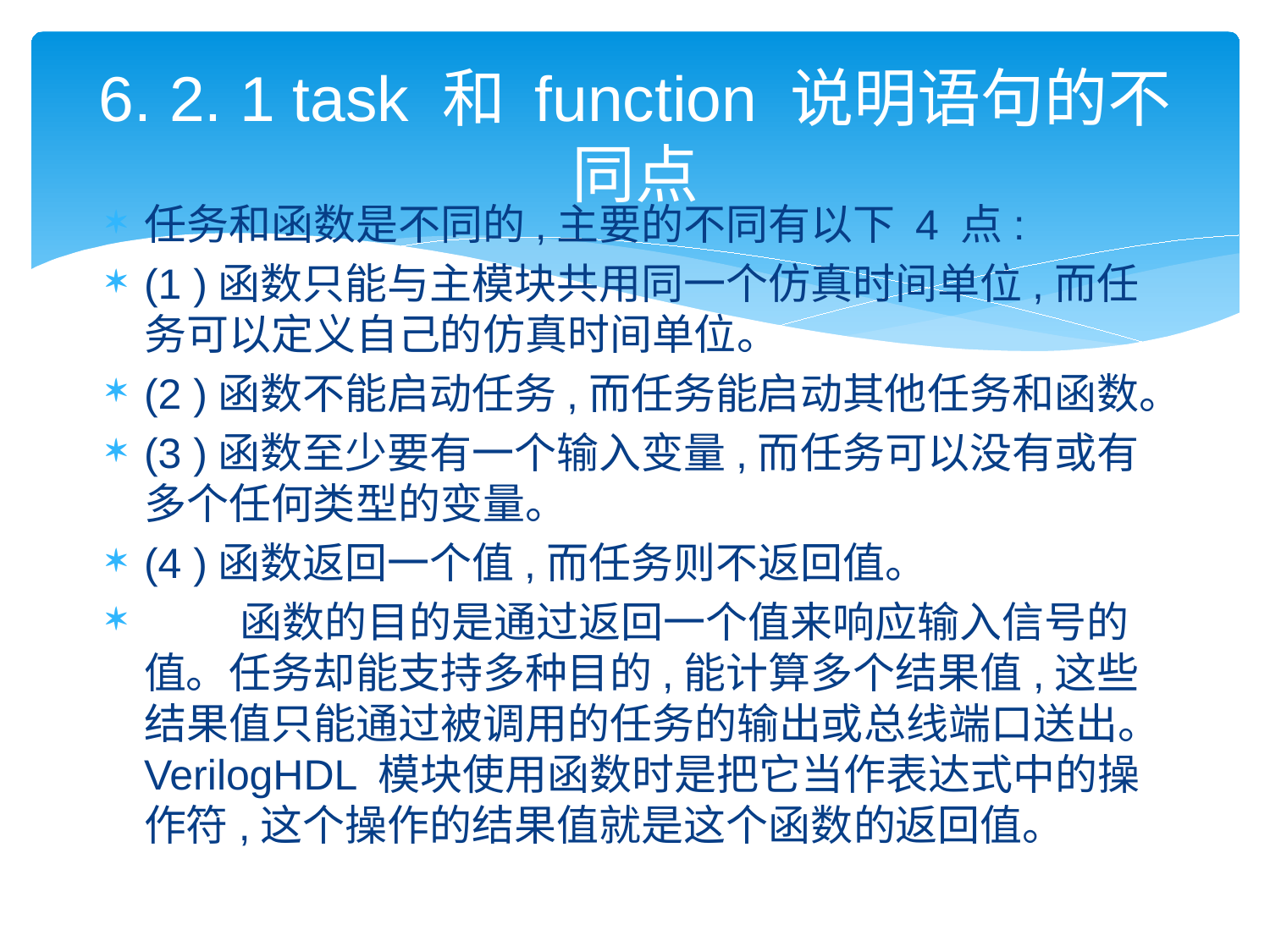

# 6. 2. 1 task 和 function 说明语句的不同点
任务和函数是不同的,主要的不同有以下 4 点:
(1 )函数只能与主模块共用同一个仿真时间单位,而任务可以定义自己的仿真时间单位。
(2 )函数不能启动任务,而任务能启动其他任务和函数。
(3 )函数至少要有一个输入变量,而任务可以没有或有多个任何类型的变量。
(4 )函数返回一个值,而任务则不返回值。
         函数的目的是通过返回一个值来响应输入信号的值。任务却能支持多种目的,能计算多个结果值,这些结果值只能通过被调用的任务的输出或总线端口送出。 VerilogHDL 模块使用函数时是把它当作表达式中的操作符,这个操作的结果值就是这个函数的返回值。